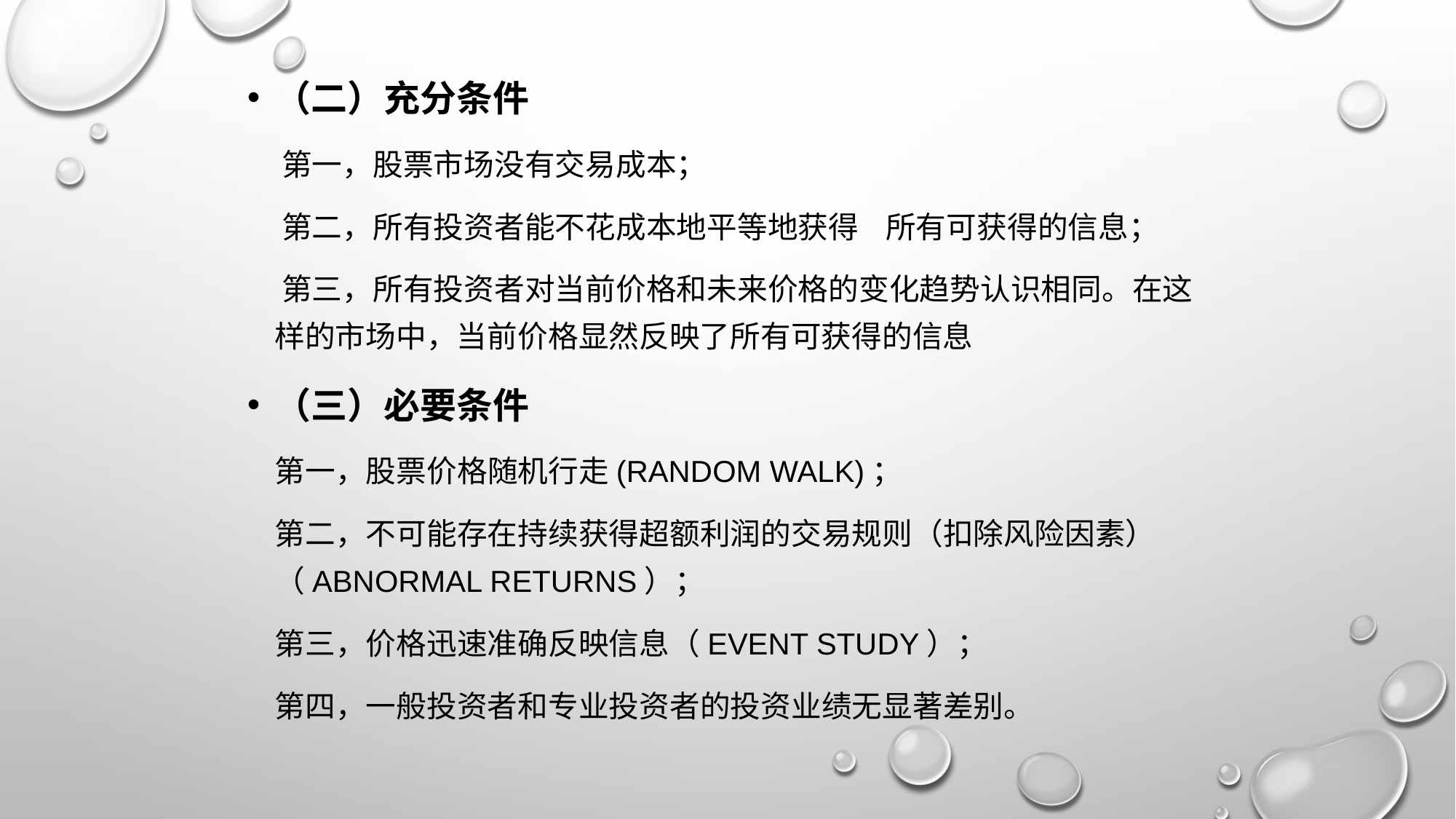

（二）充分条件
    第一，股票市场没有交易成本；
    第二，所有投资者能不花成本地平等地获得    所有可获得的信息；
    第三，所有投资者对当前价格和未来价格的变化趋势认识相同。在这样的市场中，当前价格显然反映了所有可获得的信息
（三）必要条件
   第一，股票价格随机行走(random walk)；
   第二，不可能存在持续获得超额利润的交易规则（扣除风险因素）（abnormal returns）；
   第三，价格迅速准确反映信息（event study）；
   第四，一般投资者和专业投资者的投资业绩无显著差别。